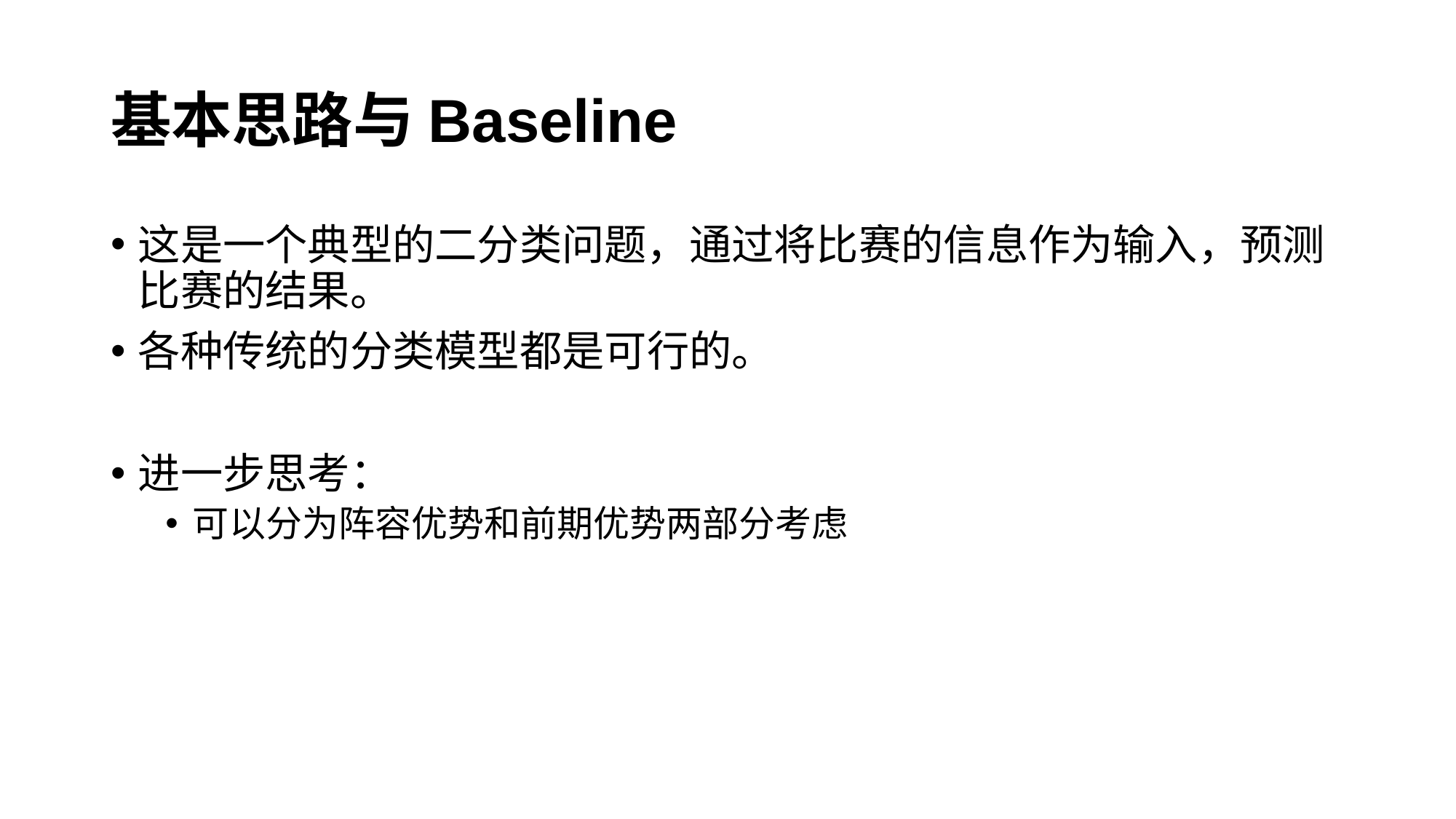

# 基本思路与Baseline
这是一个典型的二分类问题，通过将比赛的信息作为输入，预测比赛的结果。
各种传统的分类模型都是可行的。

进一步思考：
可以分为阵容优势和前期优势两部分考虑